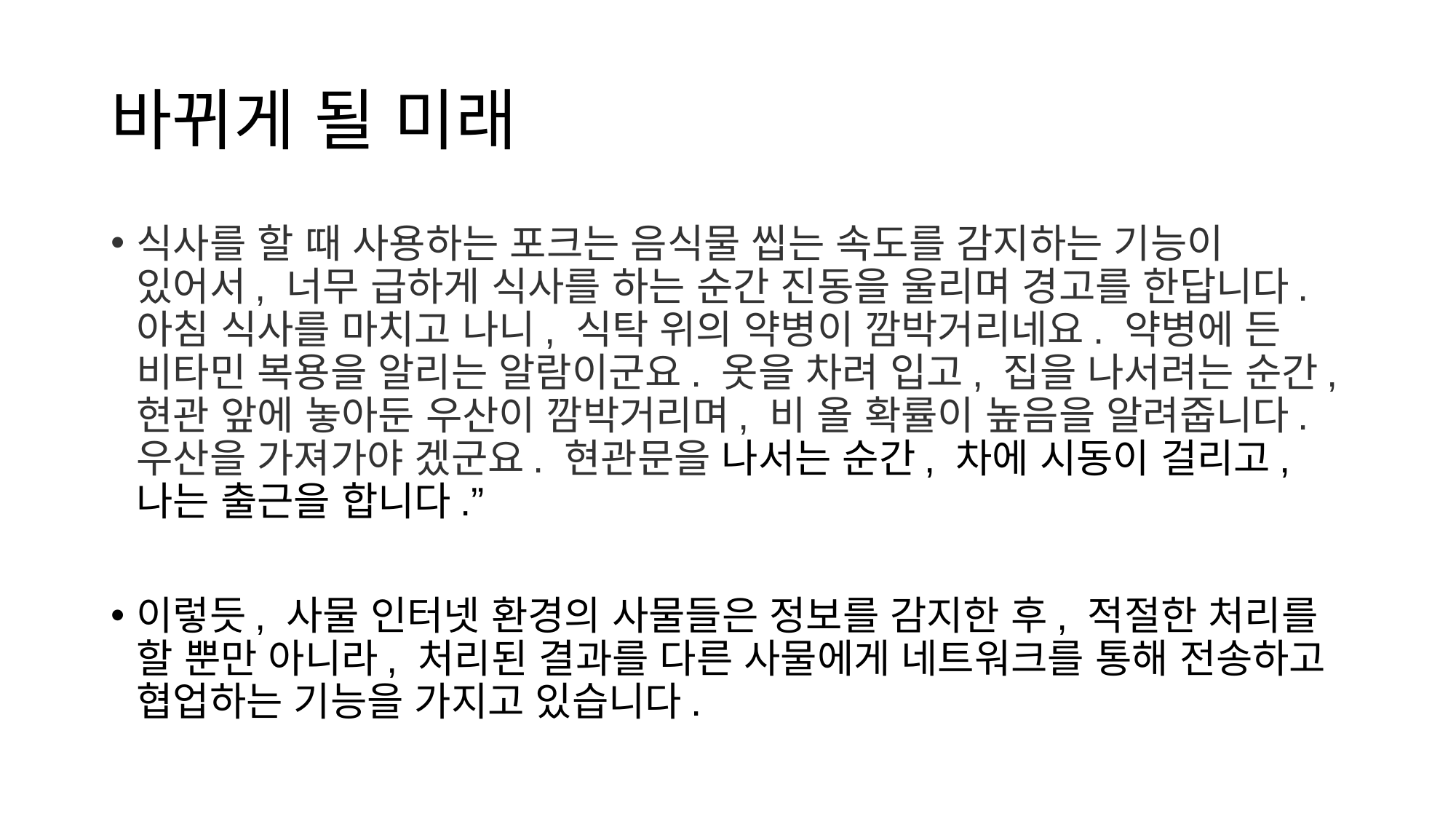

# 바뀌게 될 미래
식사를 할 때 사용하는 포크는 음식물 씹는 속도를 감지하는 기능이 있어서, 너무 급하게 식사를 하는 순간 진동을 울리며 경고를 한답니다. 아침 식사를 마치고 나니, 식탁 위의 약병이 깜박거리네요. 약병에 든 비타민 복용을 알리는 알람이군요. 옷을 차려 입고, 집을 나서려는 순간, 현관 앞에 놓아둔 우산이 깜박거리며, 비 올 확률이 높음을 알려줍니다. 우산을 가져가야 겠군요. 현관문을 나서는 순간, 차에 시동이 걸리고, 나는 출근을 합니다.”

이렇듯, 사물 인터넷 환경의 사물들은 정보를 감지한 후, 적절한 처리를 할 뿐만 아니라, 처리된 결과를 다른 사물에게 네트워크를 통해 전송하고 협업하는 기능을 가지고 있습니다.